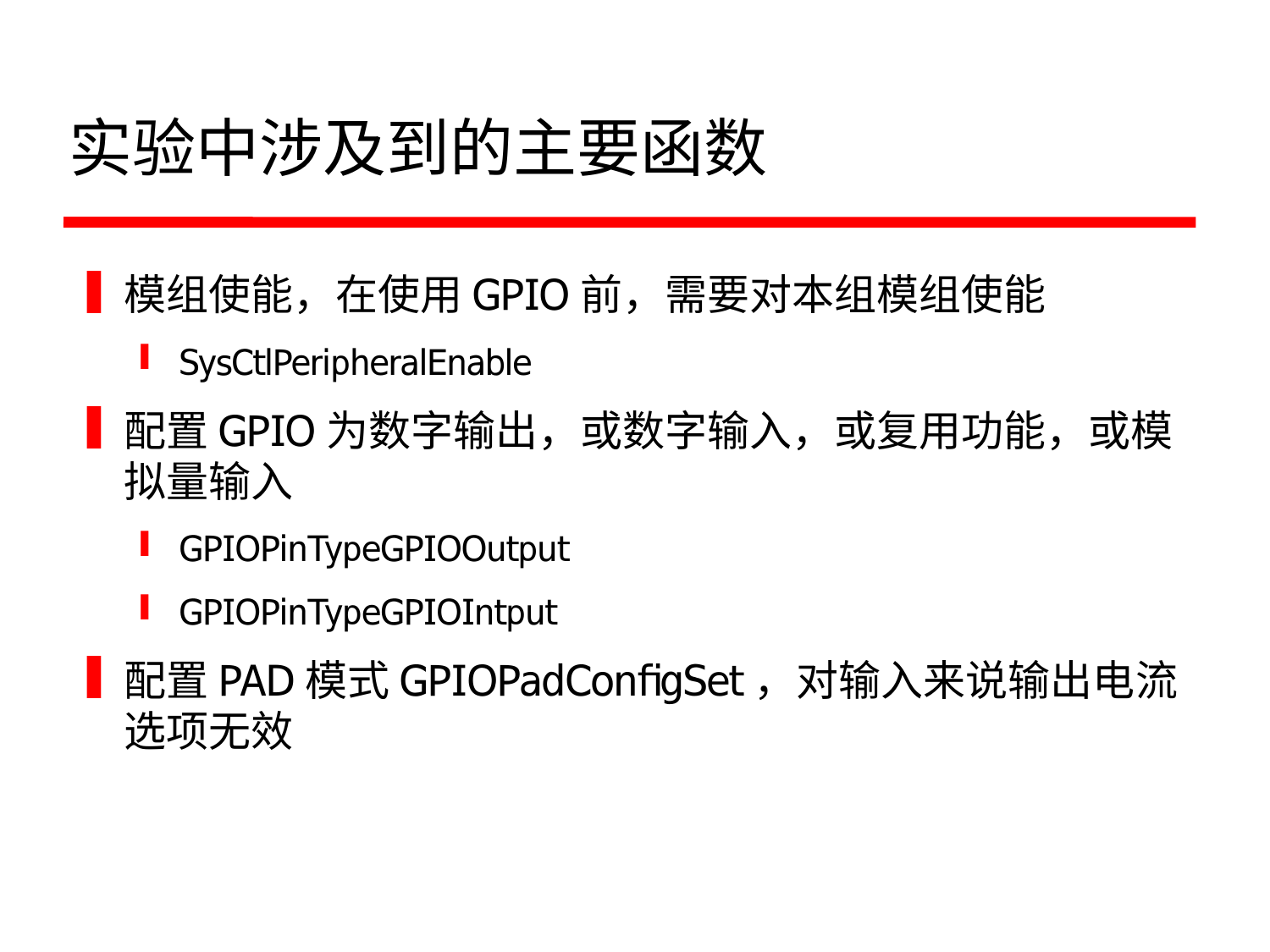

# 实验中涉及到的主要函数
模组使能，在使用GPIO前，需要对本组模组使能
SysCtlPeripheralEnable
配置GPIO为数字输出，或数字输入，或复用功能，或模拟量输入
GPIOPinTypeGPIOOutput
GPIOPinTypeGPIOIntput
配置PAD模式GPIOPadConfigSet，对输入来说输出电流选项无效